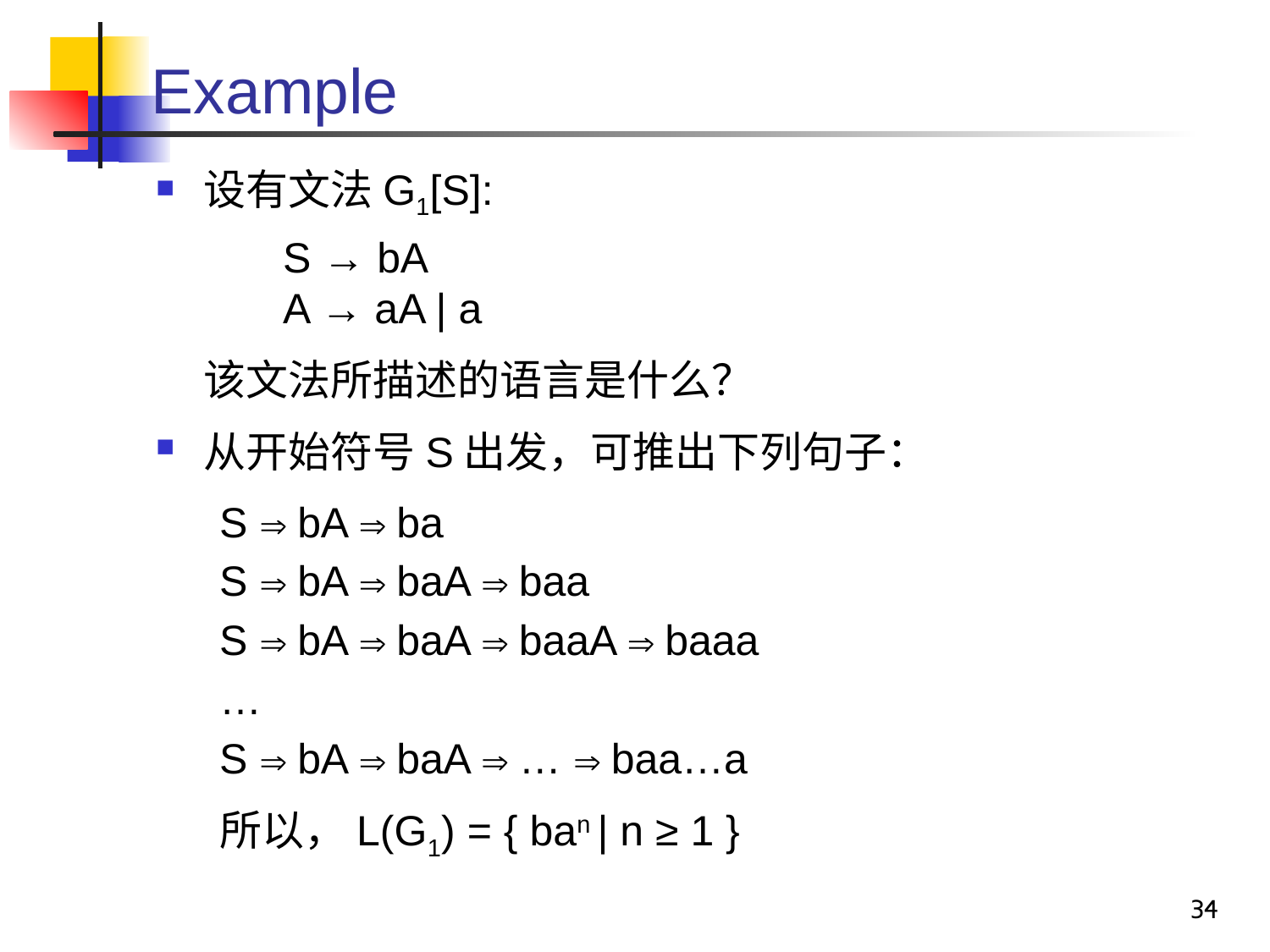

# Example
设有文法G1[S]:
S → bA
A → aA | a
	该文法所描述的语言是什么？
从开始符号S出发，可推出下列句子：
S ⇒ bA ⇒ ba
S ⇒ bA ⇒ baA ⇒ baa
S ⇒ bA ⇒ baA ⇒ baaA ⇒ baaa
…
S ⇒ bA ⇒ baA ⇒ … ⇒ baa…a
所以，L(G1) = { ban | n ≥ 1 }
34